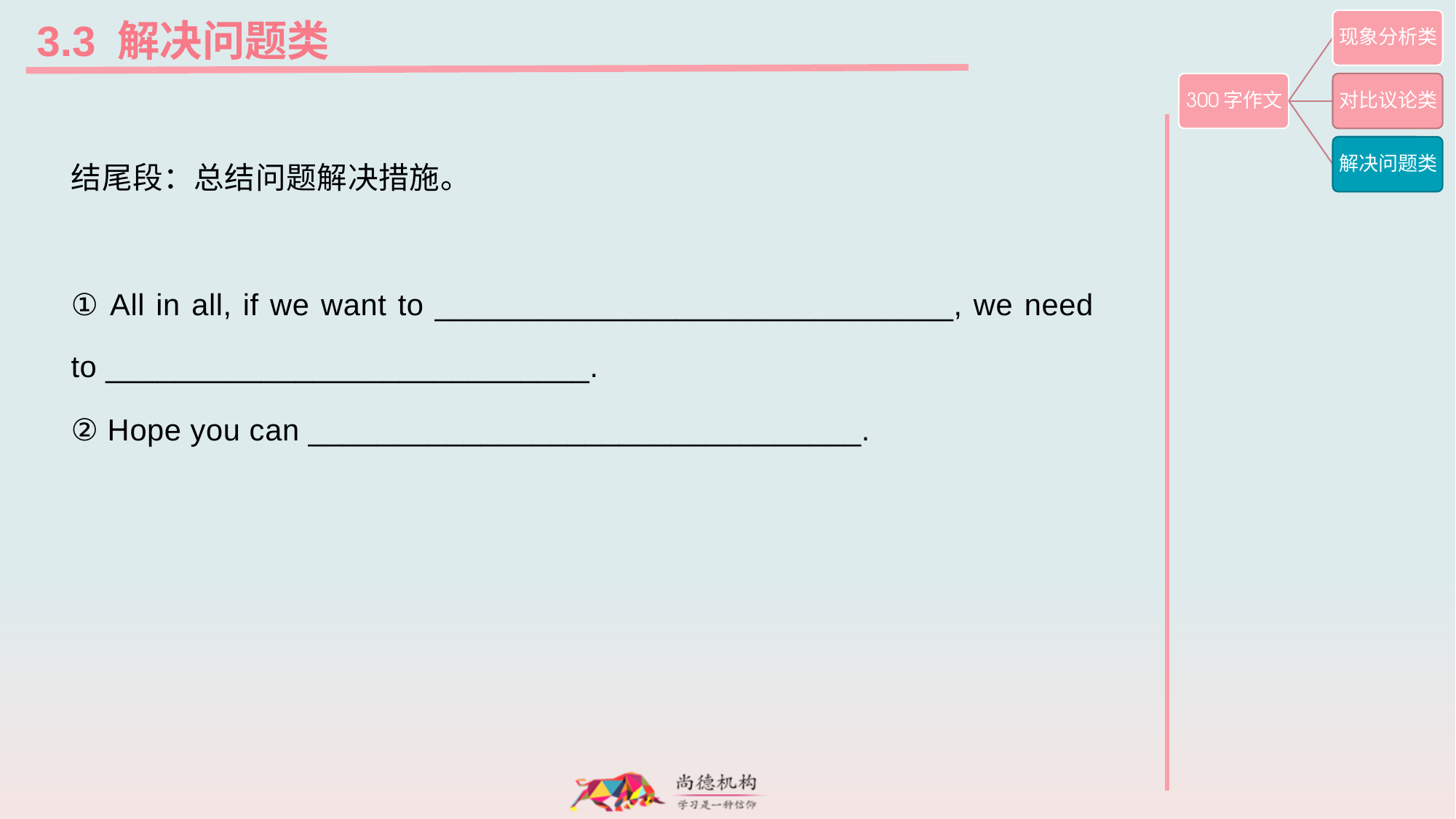

3.3 解决问题类
300字作文

现象分析类

对比议论类

解决问题类
结尾段：总结问题解决措施。

① All in all, if we want to ______________________________, we need to ____________________________.
② Hope you can ________________________________.